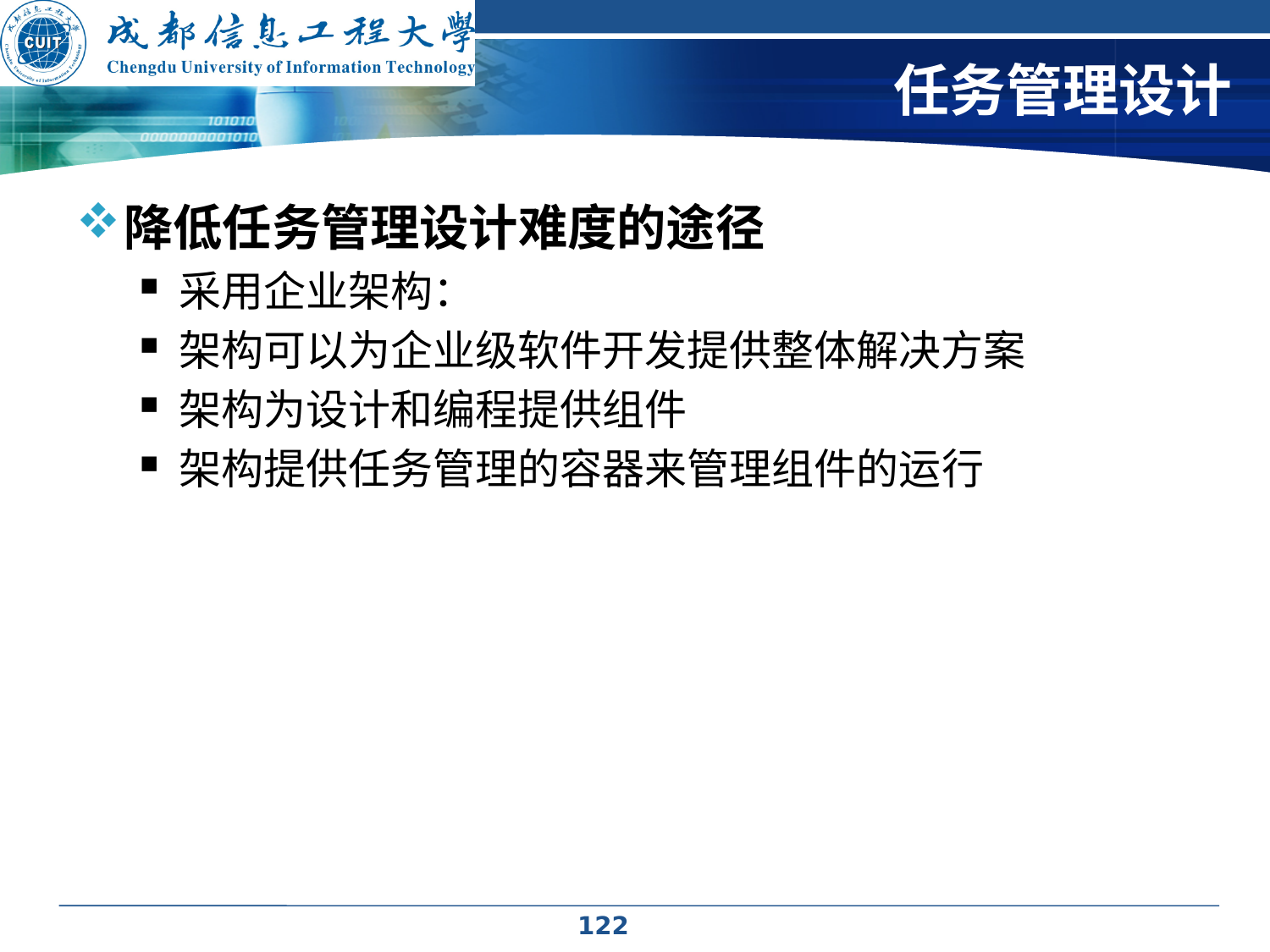

# 任务管理设计
降低任务管理设计难度的途径
采用企业架构：
架构可以为企业级软件开发提供整体解决方案
架构为设计和编程提供组件
架构提供任务管理的容器来管理组件的运行
122